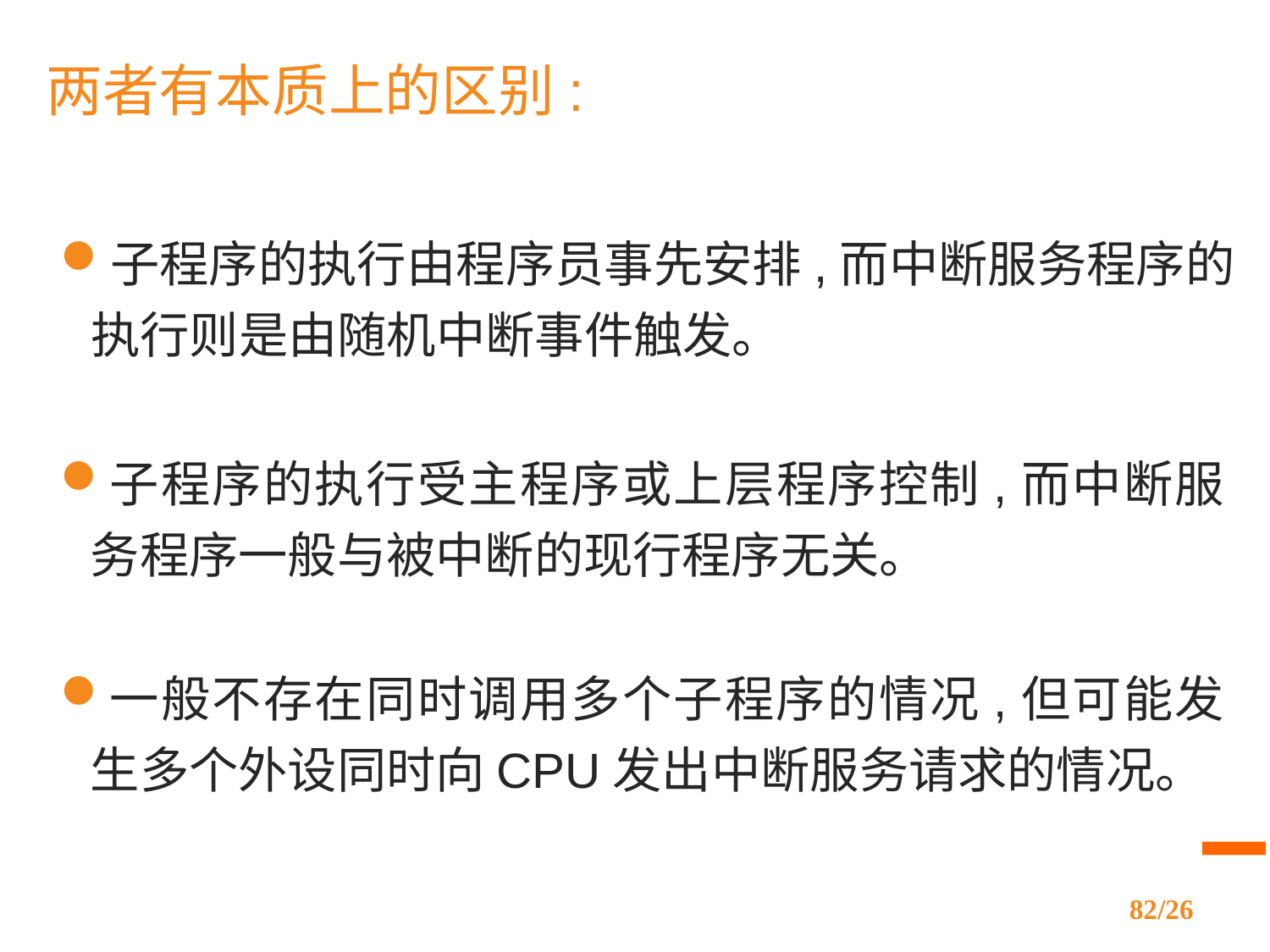

两者有本质上的区别:
子程序的执行由程序员事先安排,而中断服务程序的执行则是由随机中断事件触发。
子程序的执行受主程序或上层程序控制,而中断服务程序一般与被中断的现行程序无关。
一般不存在同时调用多个子程序的情况,但可能发生多个外设同时向CPU发出中断服务请求的情况。
82/26